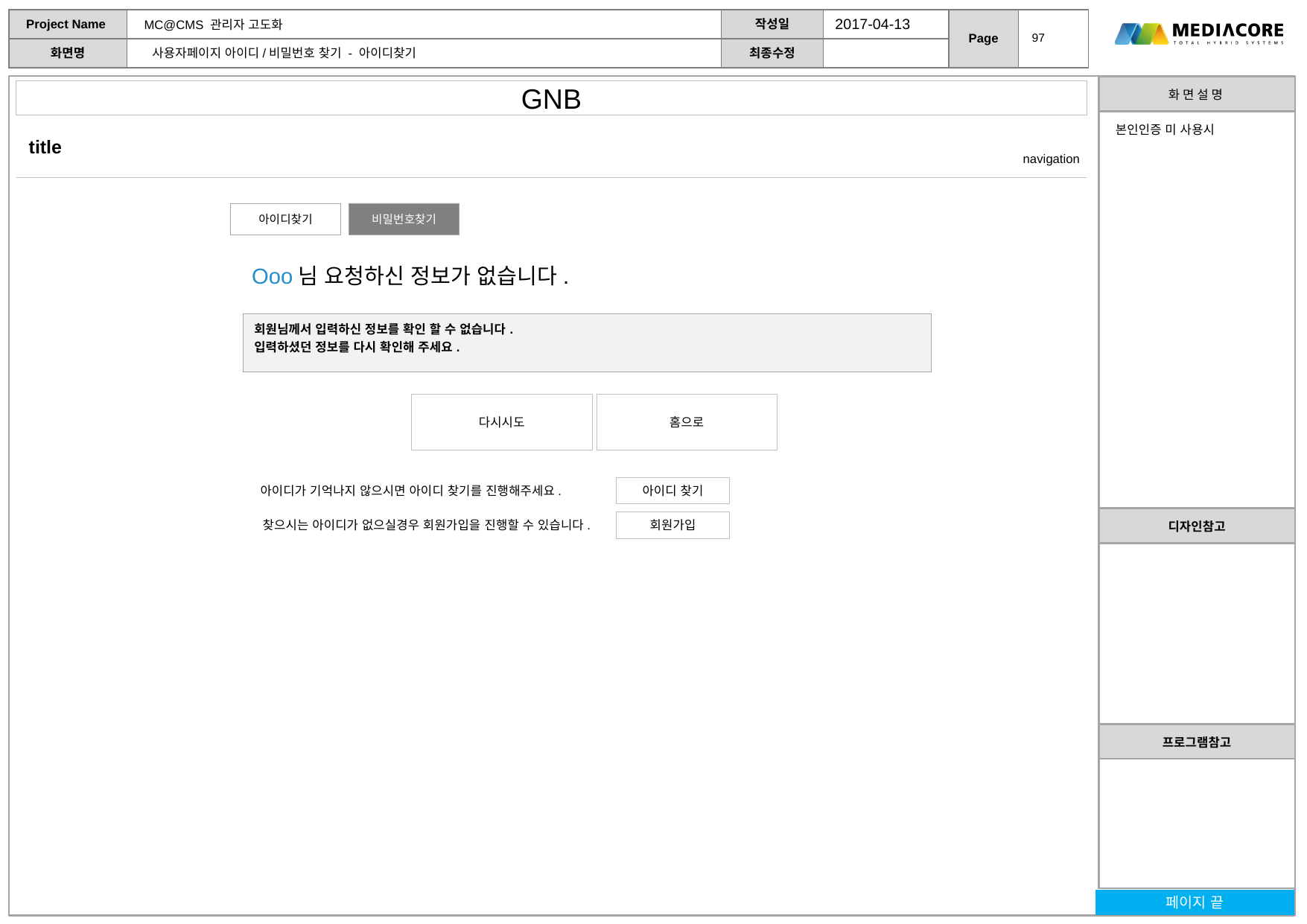

2017-04-13
97
사용자페이지 아이디/비밀번호 찾기 - 아이디찾기
| 화 면 설 명 |
| --- |
| 본인인증 미 사용시 |
| 디자인참고 |
|  |
| 프로그램참고 |
|  |
아이디찾기
비밀번호찾기
Ooo님 요청하신 정보가 없습니다.
| 회원님께서 입력하신 정보를 확인 할 수 없습니다. 입력하셨던 정보를 다시 확인해 주세요. |
| --- |
다시시도
홈으로
아이디가 기억나지 않으시면 아이디 찾기를 진행해주세요.
아이디 찾기
찾으시는 아이디가 없으실경우 회원가입을 진행할 수 있습니다.
회원가입